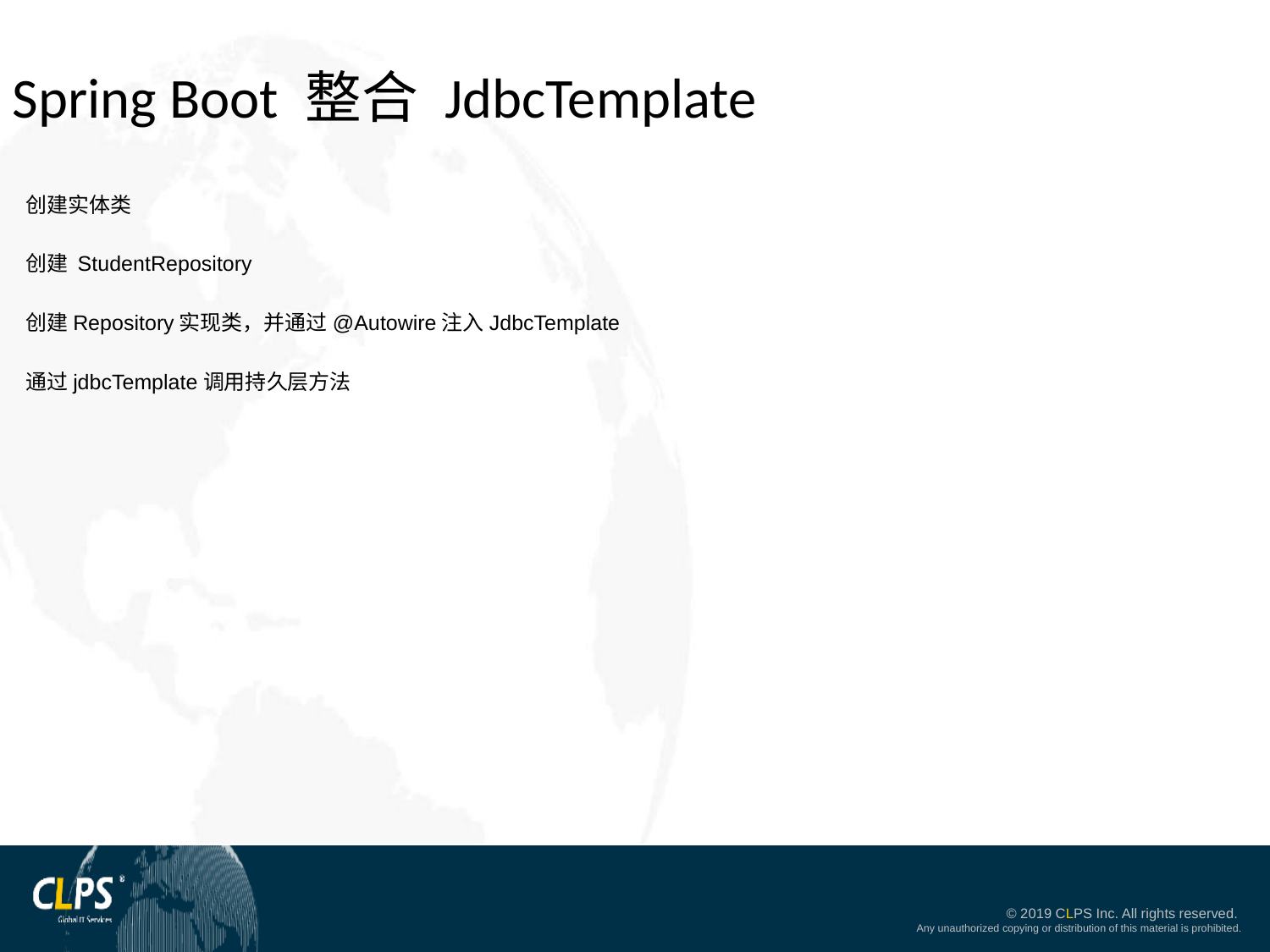

Spring Boot 整合 JdbcTemplate

创建实体类

创建 StudentRepository

创建Repository实现类，并通过@Autowire注入JdbcTemplate

通过jdbcTemplate调用持久层方法

11